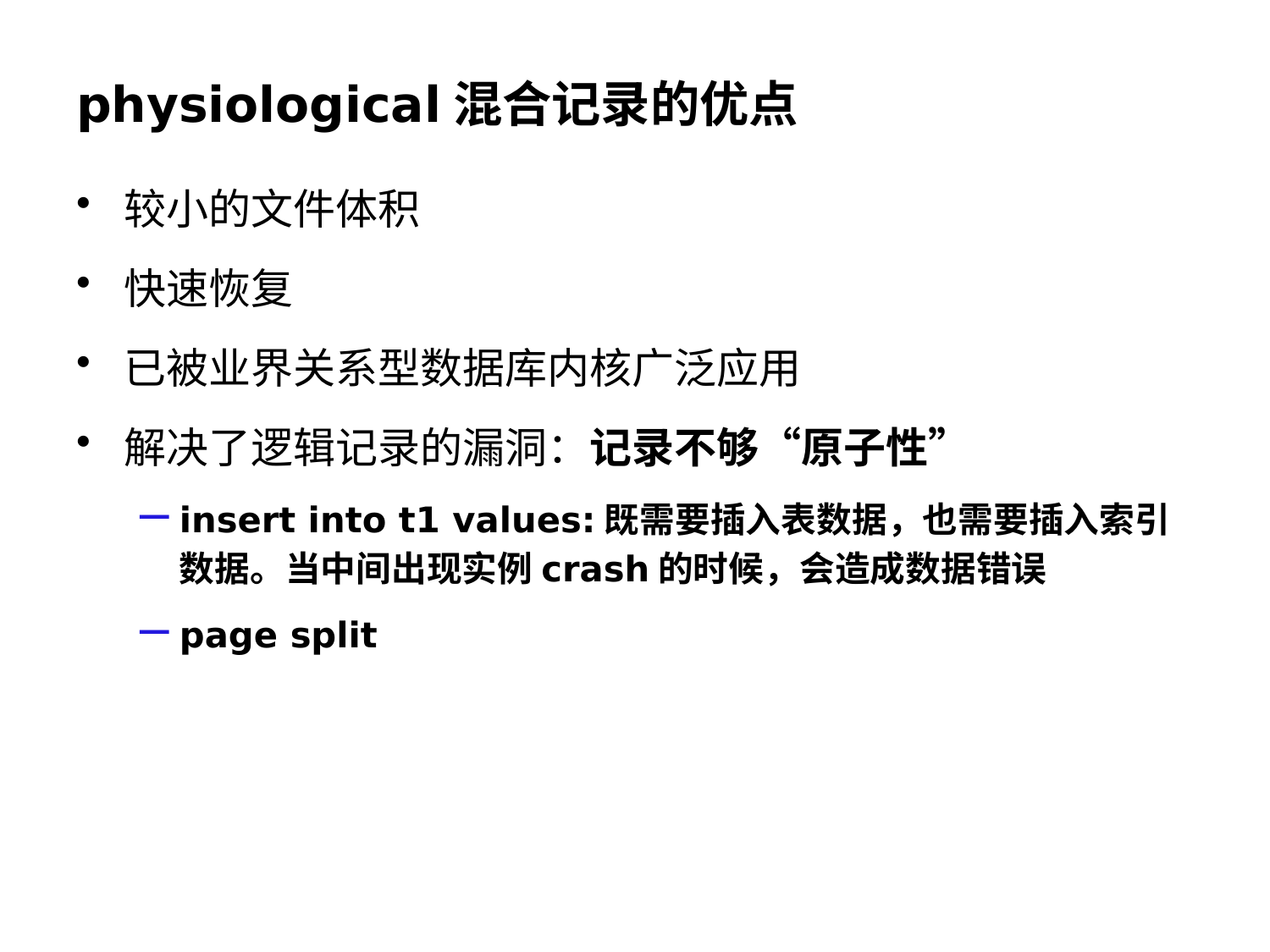

# physiological混合记录的优点
较小的文件体积
快速恢复
已被业界关系型数据库内核广泛应用
解决了逻辑记录的漏洞：记录不够“原子性”
insert into t1 values:既需要插入表数据，也需要插入索引数据。当中间出现实例crash的时候，会造成数据错误
page split